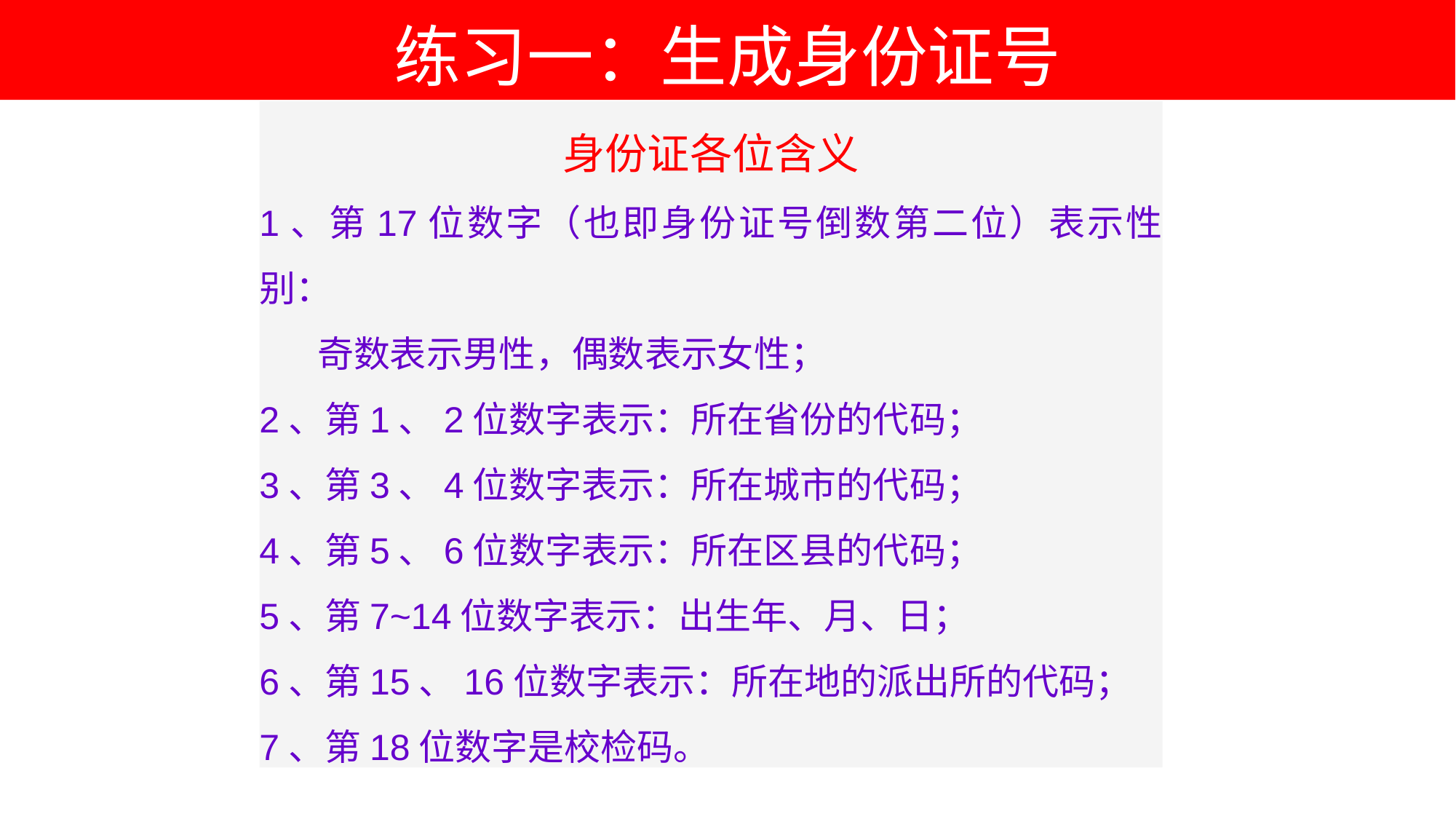

# 练习一：生成身份证号
身份证各位含义
1、第17位数字（也即身份证号倒数第二位）表示性别：
      奇数表示男性，偶数表示女性；
2、第1、2位数字表示：所在省份的代码；
3、第3、4位数字表示：所在城市的代码；
4、第5、6位数字表示：所在区县的代码；
5、第7~14位数字表示：出生年、月、日；
6、第15、16位数字表示：所在地的派出所的代码；
7、第18位数字是校检码。